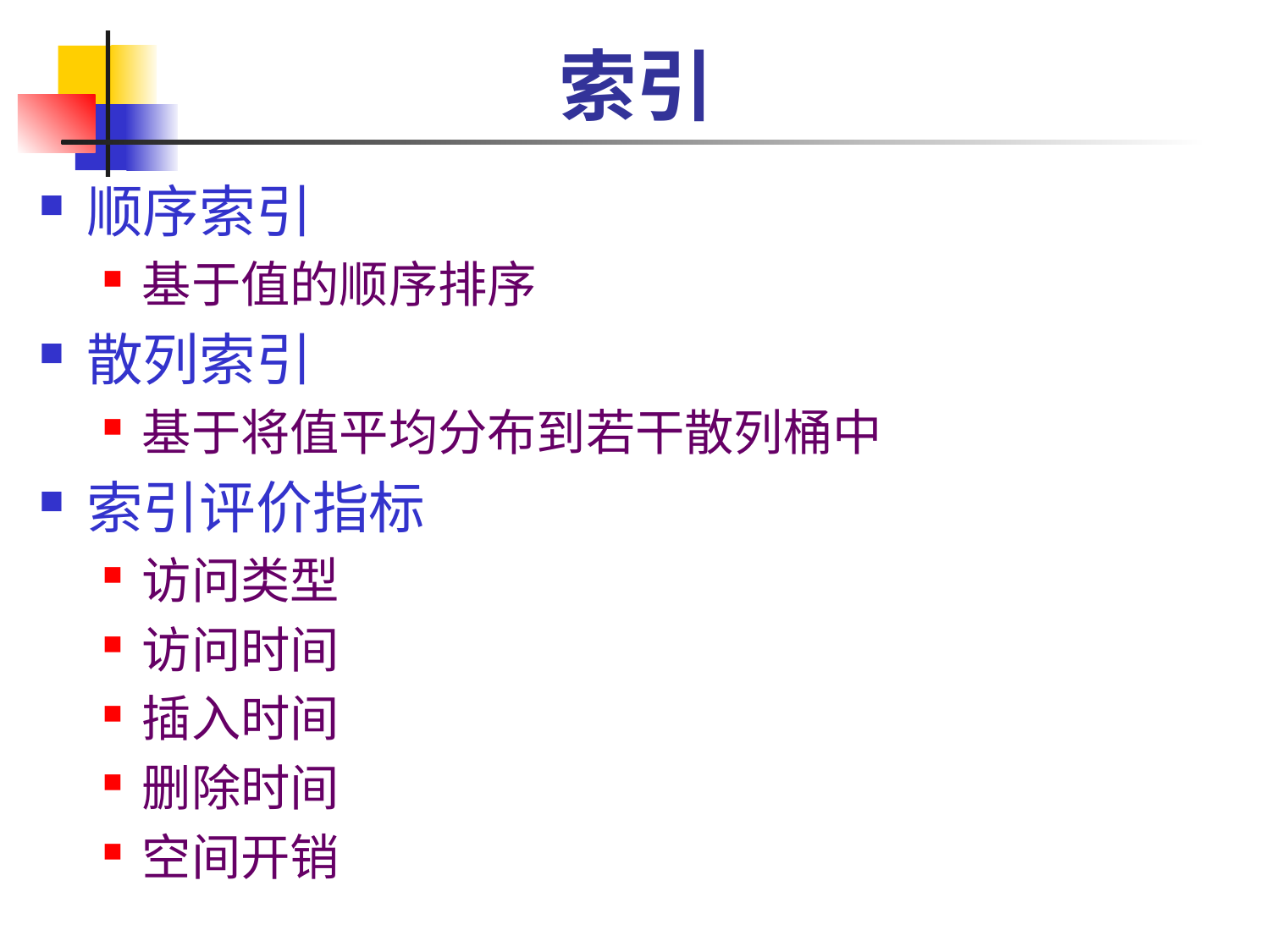

# 索引
顺序索引
基于值的顺序排序
散列索引
基于将值平均分布到若干散列桶中
索引评价指标
访问类型
访问时间
插入时间
删除时间
空间开销